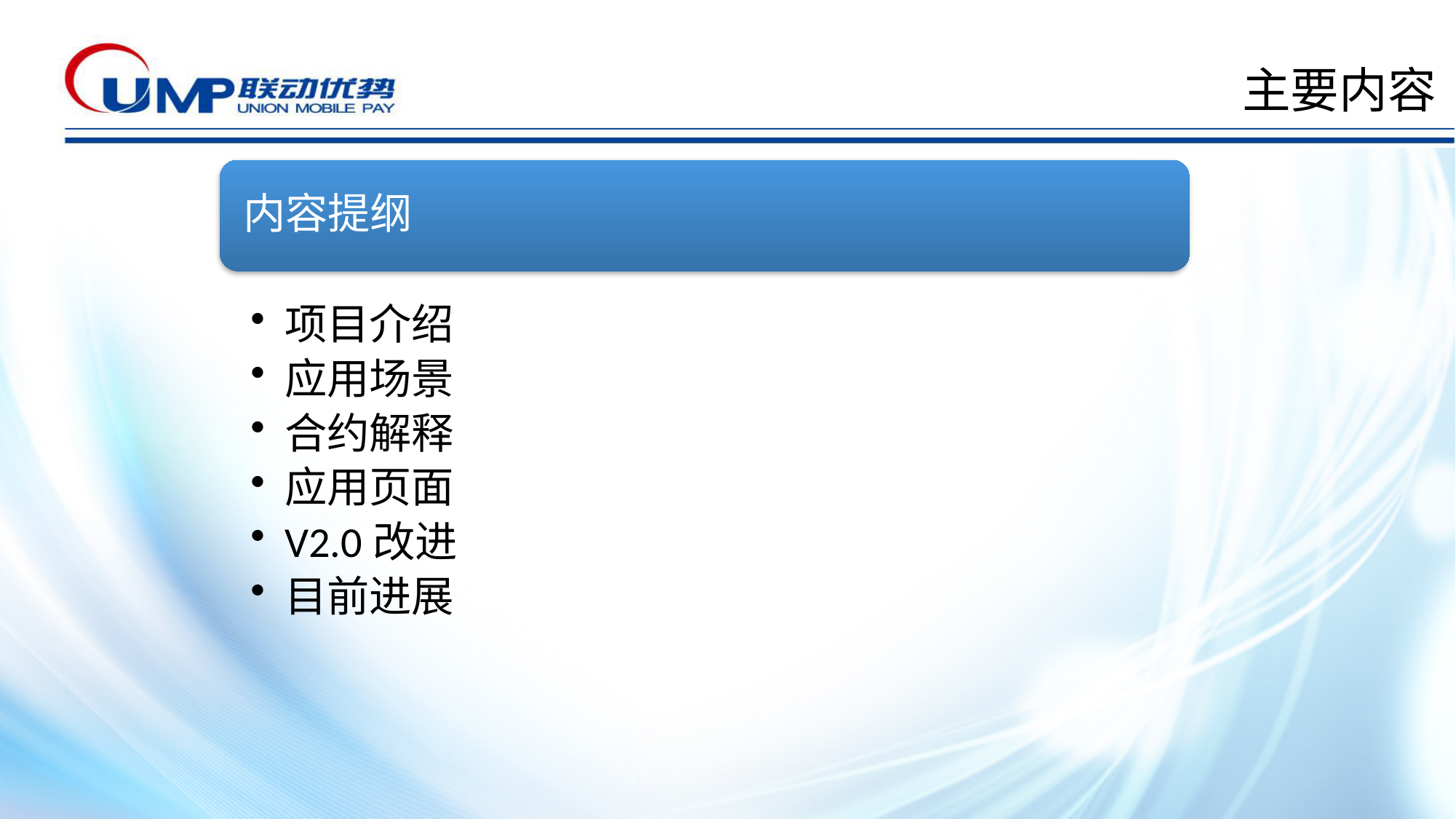

# 主要内容
内容提纲
项目介绍
应用场景
合约解释
应用页面
V2.0改进
目前进展